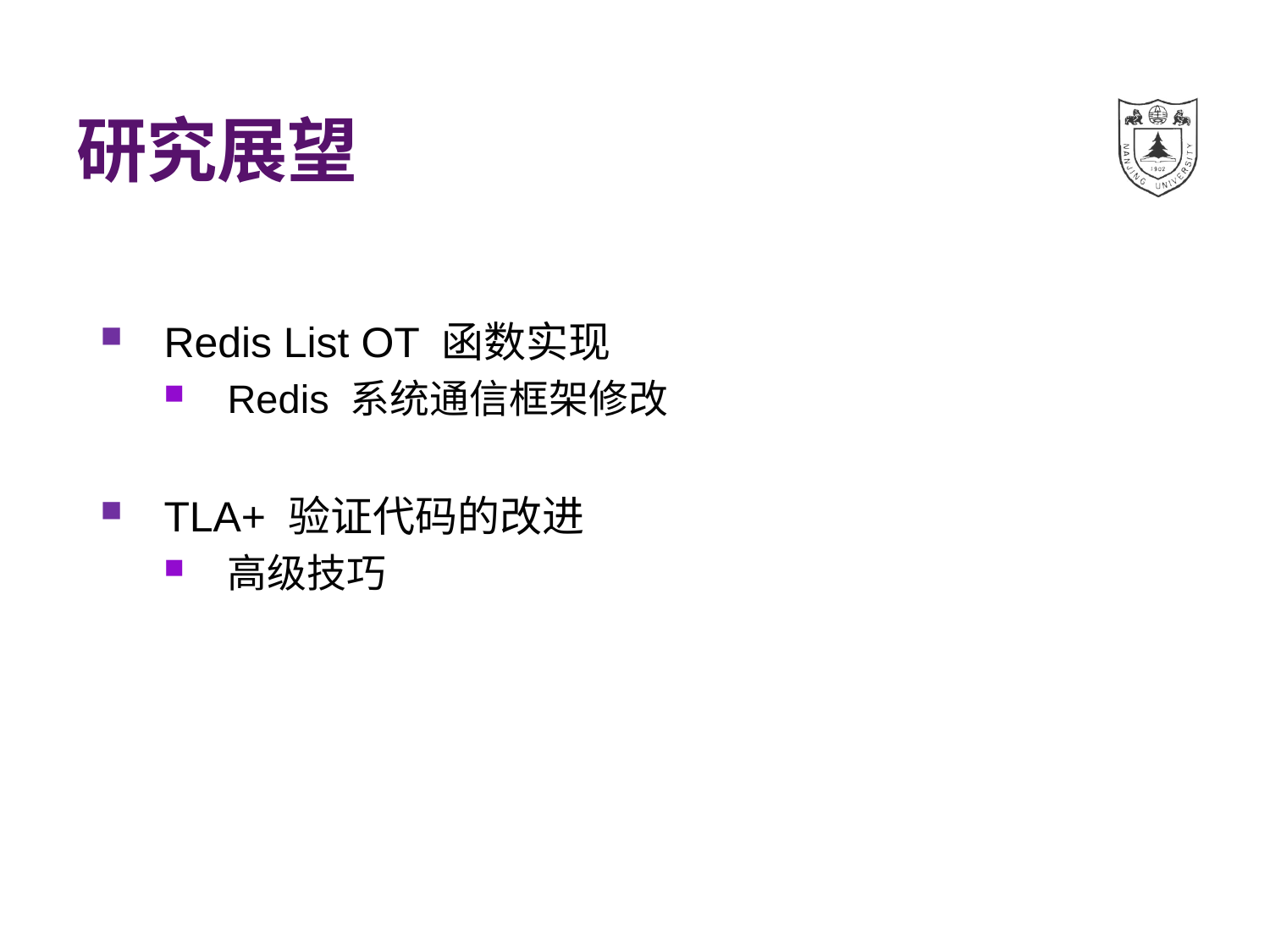

# 研究展望

Redis List OT 函数实现
Redis 系统通信框架修改

TLA+ 验证代码的改进
高级技巧